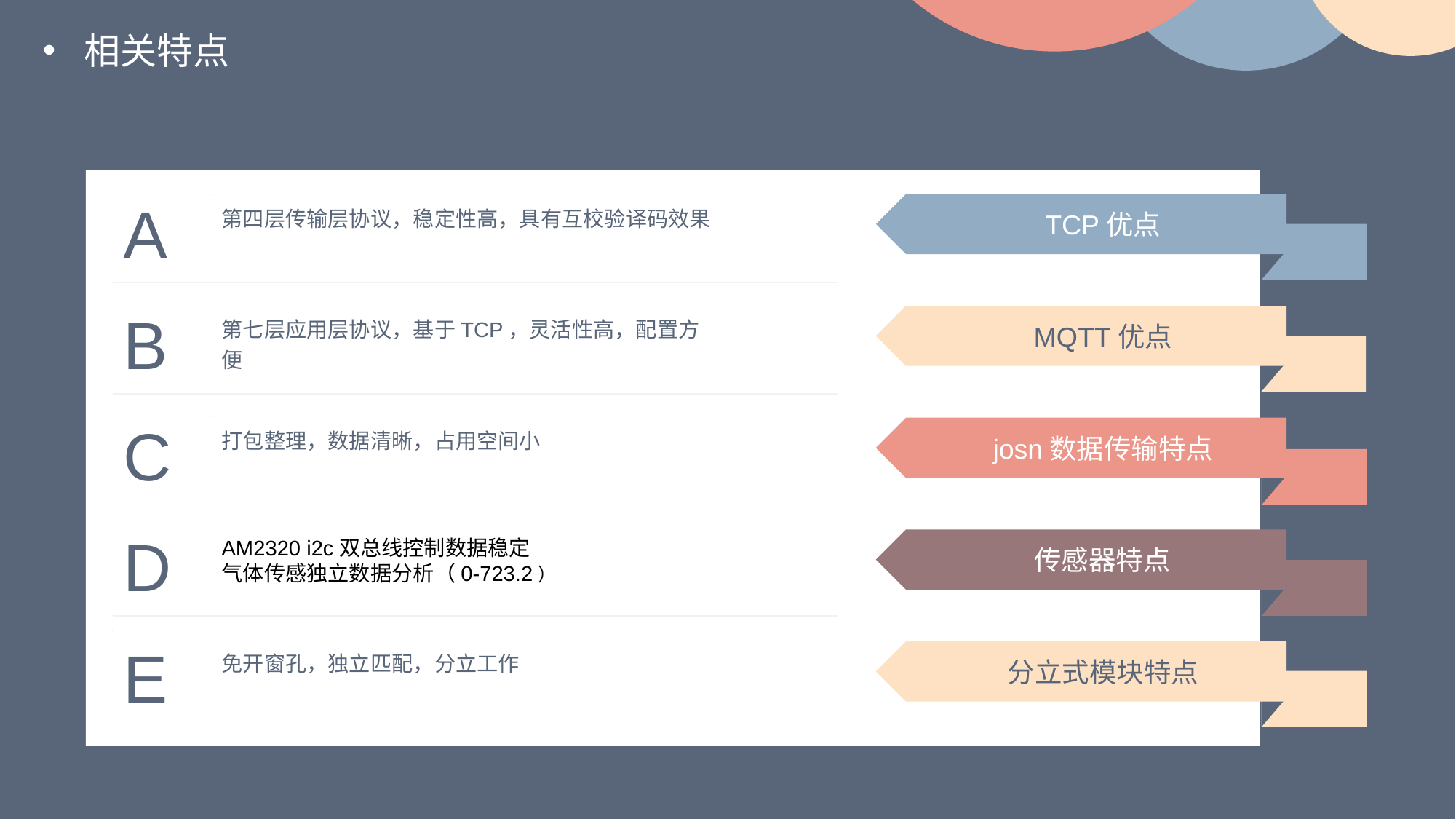

相关特点

A

第四层传输层协议，稳定性高，具有互校验译码效果
TCP优点

B

第七层应用层协议，基于TCP，灵活性高，配置方便
MQTT优点

C
打包整理，数据清晰，占用空间小

josn数据传输特点

D
AM2320 i2c双总线控制数据稳定
气体传感独立数据分析（0-723.2）

传感器特点

E
免开窗孔，独立匹配，分立工作

分立式模块特点